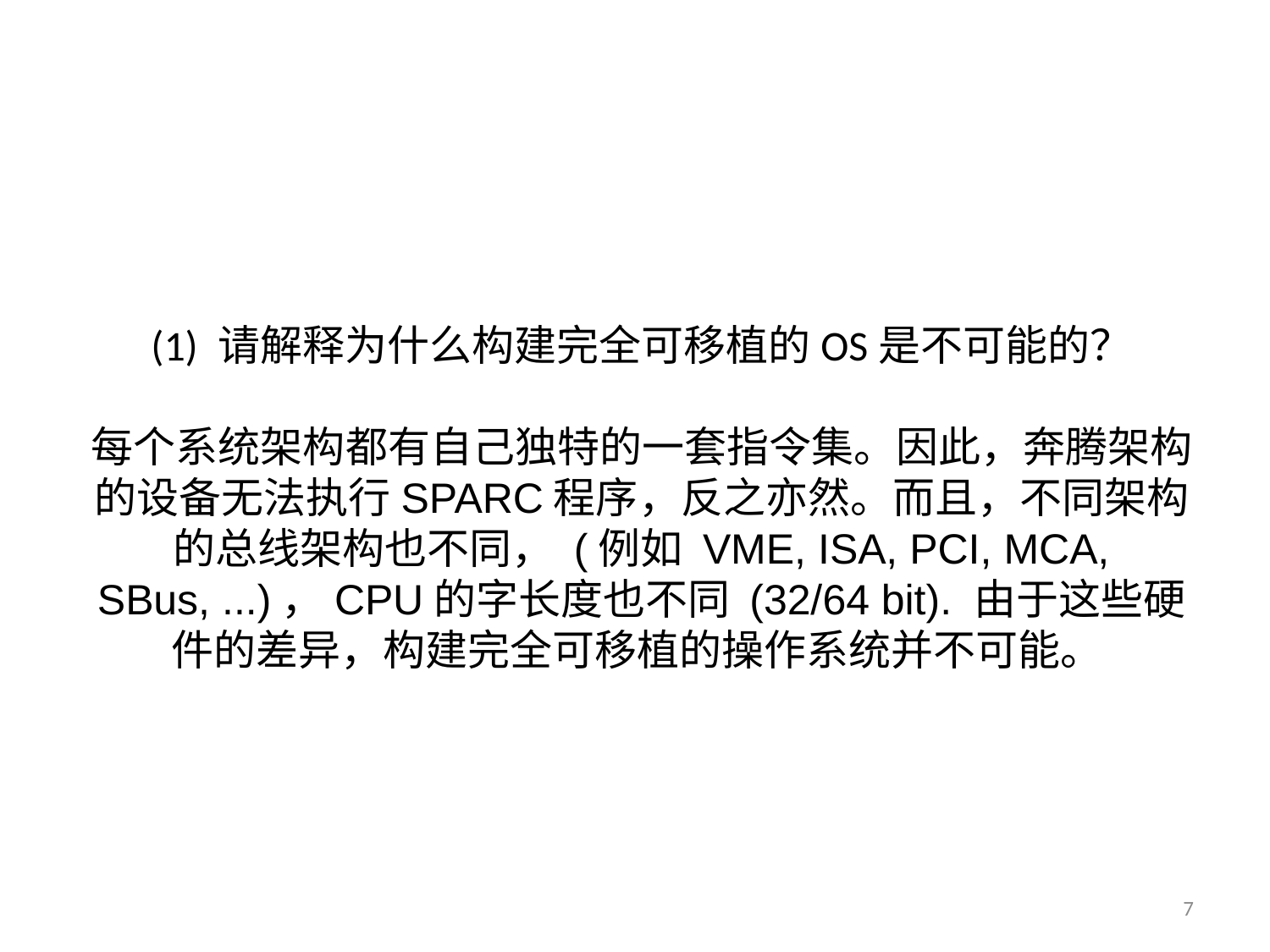

# (1) 请解释为什么构建完全可移植的OS是不可能的？ 每个系统架构都有自己独特的一套指令集。因此，奔腾架构的设备无法执行SPARC程序，反之亦然。而且，不同架构的总线架构也不同， (例如 VME, ISA, PCI, MCA, SBus, ...)，CPU的字长度也不同 (32/64 bit). 由于这些硬件的差异，构建完全可移植的操作系统并不可能。
7